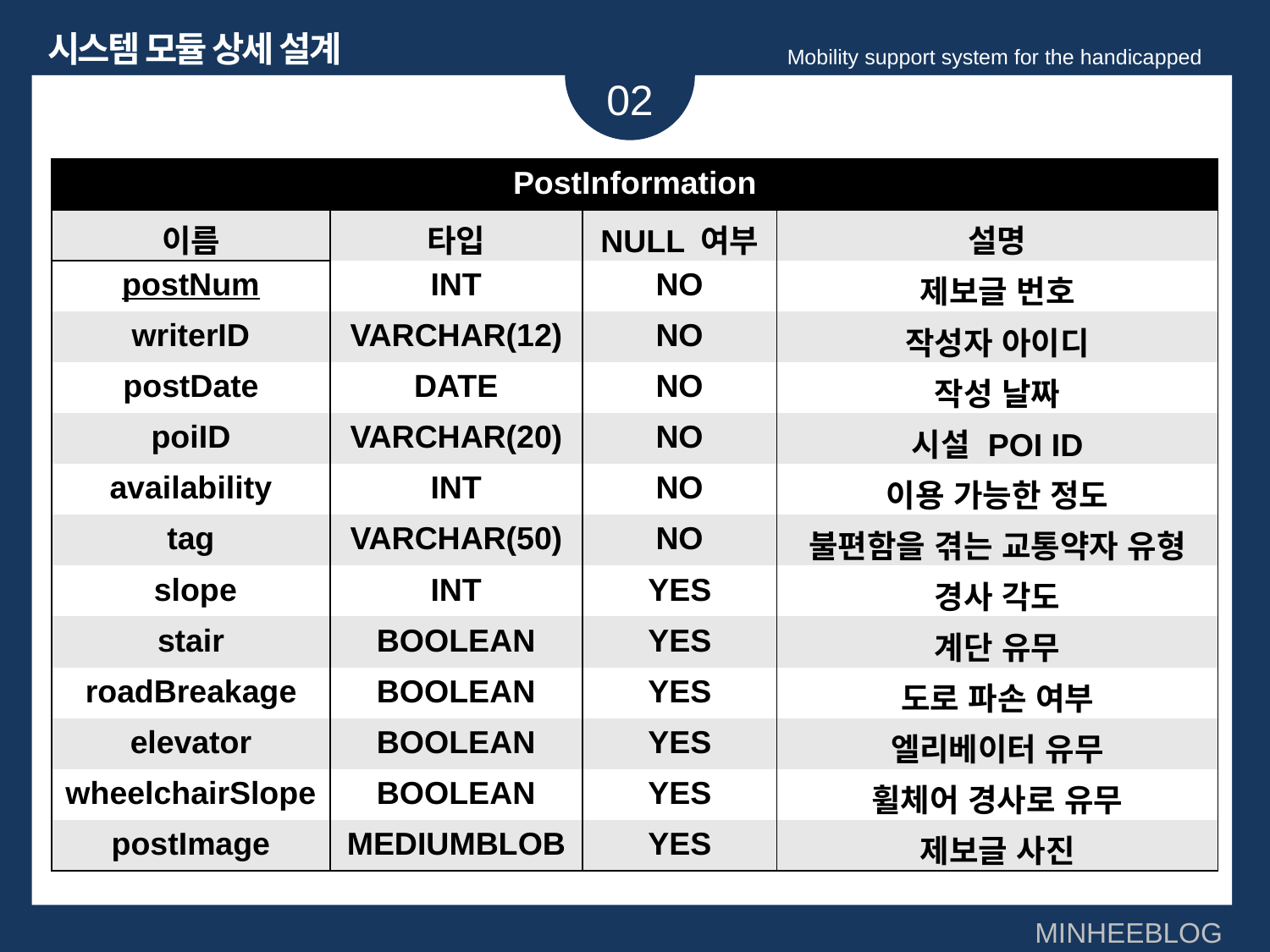

시스템 모듈 상세 설계
Mobility support system for the handicapped
02

| PostInformation |  |  |  |
| --- | --- | --- | --- |
| 이름 | 타입 | NULL 여부 | 설명 |
| postNum | INT | NO | 제보글 번호 |
| writerID | VARCHAR(12) | NO | 작성자 아이디 |
| postDate | DATE | NO | 작성 날짜 |
| poiID | VARCHAR(20) | NO | 시설 POI ID |
| availability | INT | NO | 이용 가능한 정도 |
| tag | VARCHAR(50) | NO | 불편함을 겪는 교통약자 유형 |
| slope | INT | YES | 경사 각도 |
| stair | BOOLEAN | YES | 계단 유무 |
| roadBreakage | BOOLEAN | YES | 도로 파손 여부 |
| elevator | BOOLEAN | YES | 엘리베이터 유무 |
| wheelchairSlope | BOOLEAN | YES | 휠체어 경사로 유무 |
| postImage | MEDIUMBLOB | YES | 제보글 사진 |
MINHEEBLOG